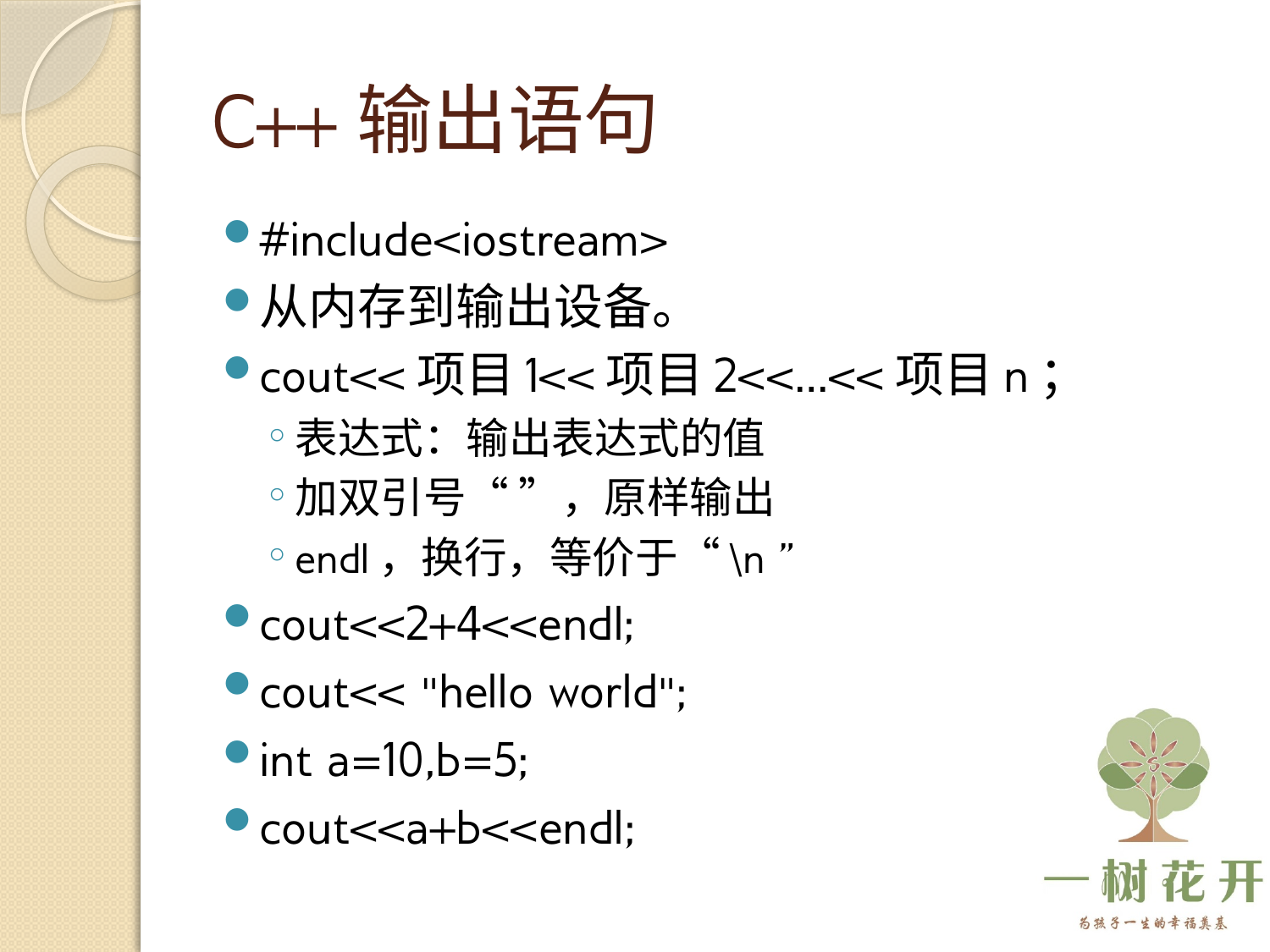

# C++输出语句
#include<iostream>
从内存到输出设备。
cout<<项目1<<项目2<<…<<项目n；
表达式：输出表达式的值
加双引号“ ”，原样输出
endl，换行，等价于“\n ”
cout<<2+4<<endl;
cout<< "hello world";
int a=10,b=5;
cout<<a+b<<endl;